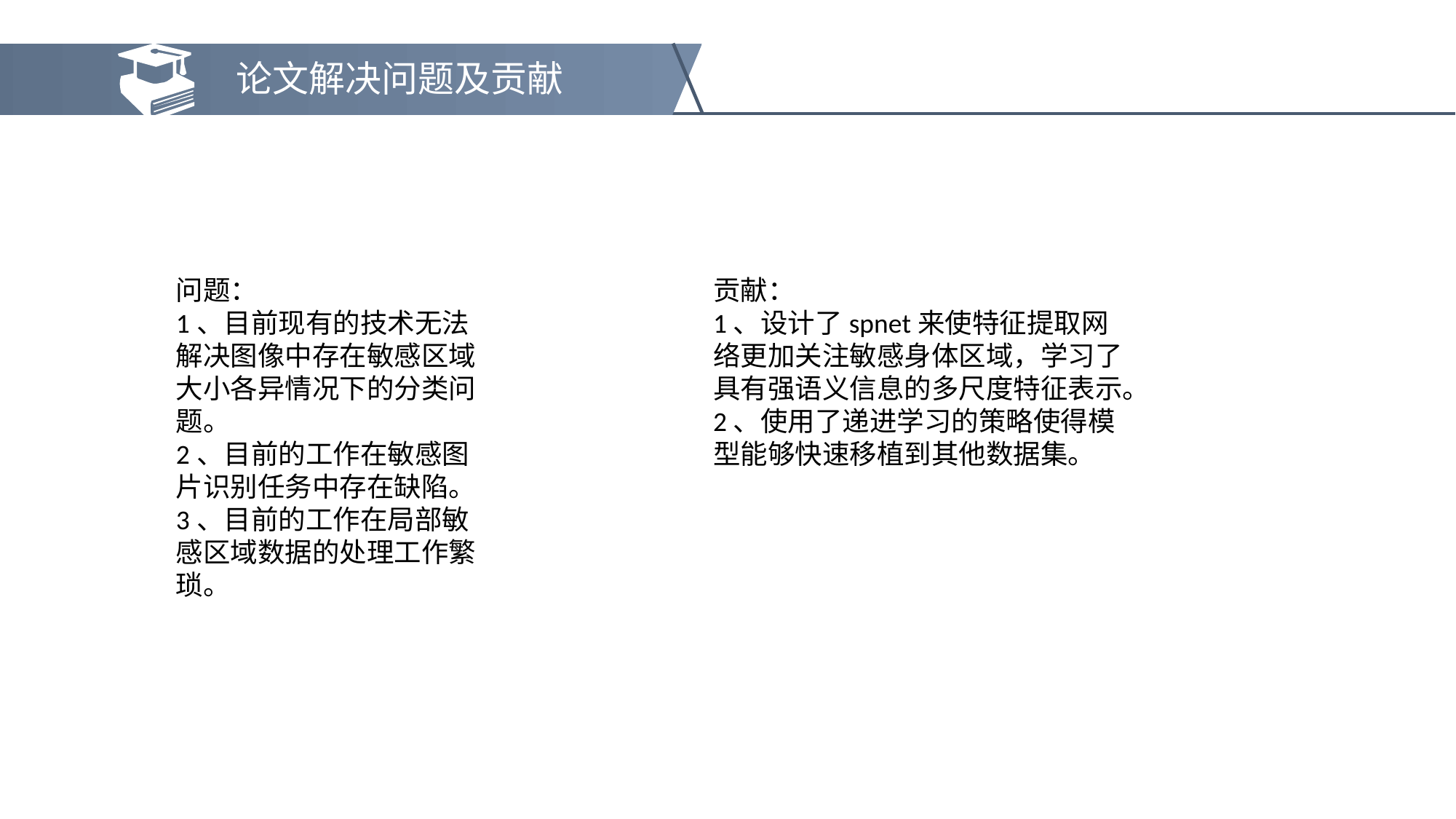

论文解决问题及贡献
问题：
1、目前现有的技术无法解决图像中存在敏感区域大小各异情况下的分类问题。
2、目前的工作在敏感图片识别任务中存在缺陷。3、目前的工作在局部敏感区域数据的处理工作繁琐。
贡献：
1、设计了spnet来使特征提取网络更加关注敏感身体区域，学习了具有强语义信息的多尺度特征表示。
2、使用了递进学习的策略使得模型能够快速移植到其他数据集。